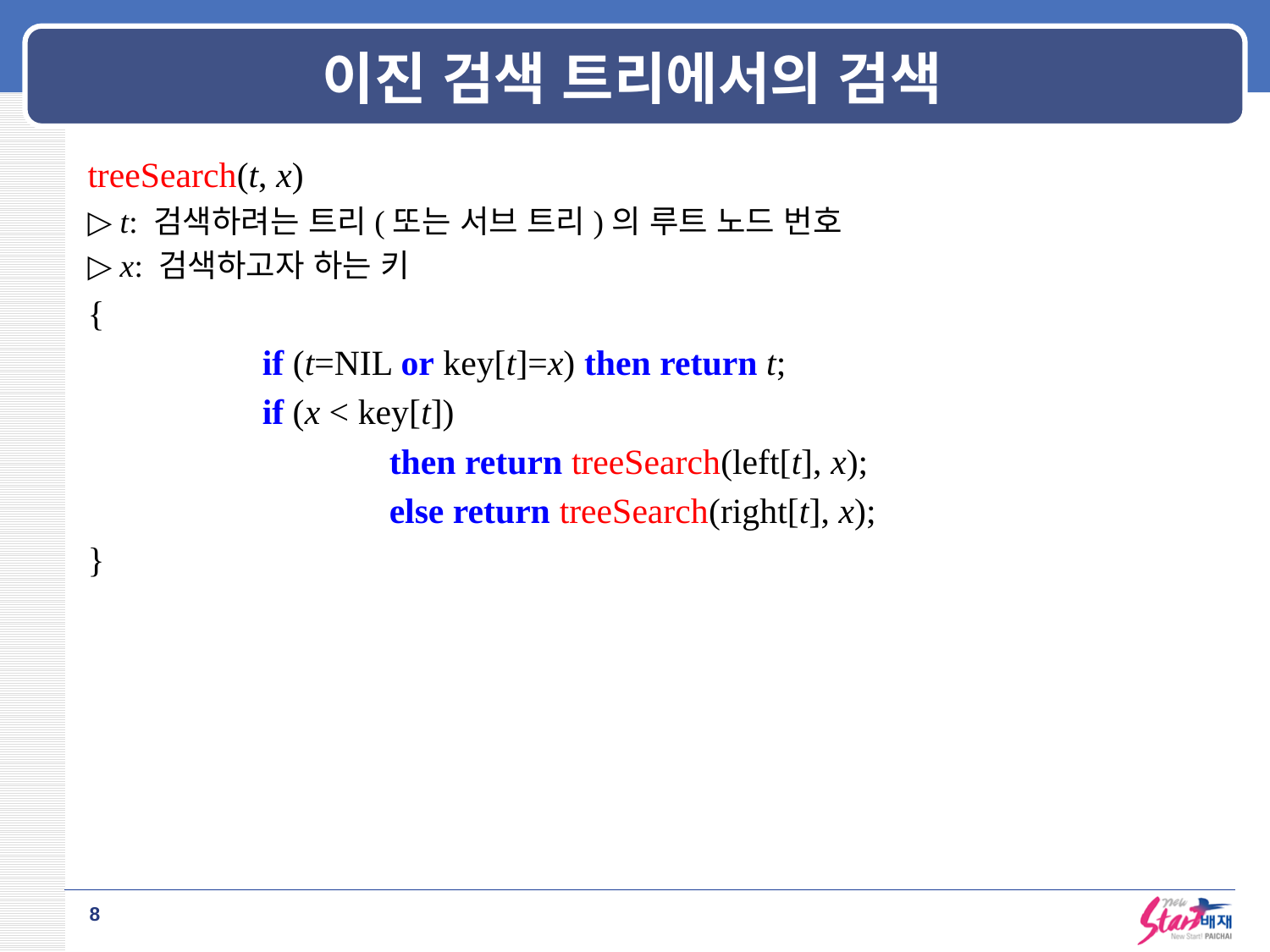

# 이진 검색 트리에서의 검색
treeSearch(t, x)
▷ t: 검색하려는 트리(또는 서브 트리)의 루트 노드 번호
▷ x: 검색하고자 하는 키
{
		if (t=NIL or key[t]=x) then return t;
		if (x < key[t])
			then return treeSearch(left[t], x);
			else return treeSearch(right[t], x);
}

8